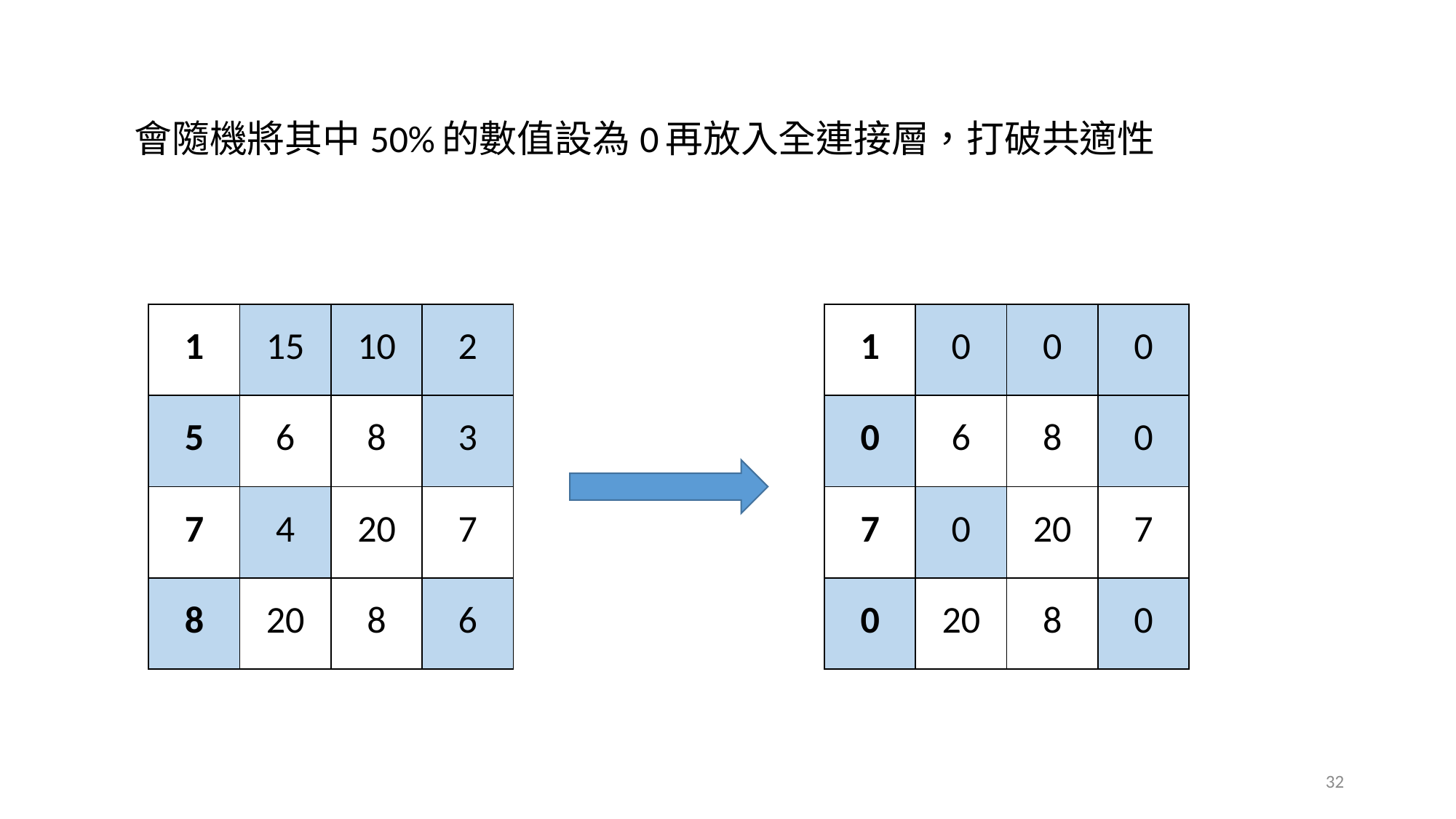

會隨機將其中50%的數值設為0再放入全連接層，打破共適性
| 1 | 15 | 10 | 2 |
| --- | --- | --- | --- |
| 5 | 6 | 8 | 3 |
| 7 | 4 | 20 | 7 |
| 8 | 20 | 8 | 6 |
| 1 | 0 | 0 | 0 |
| --- | --- | --- | --- |
| 0 | 6 | 8 | 0 |
| 7 | 0 | 20 | 7 |
| 0 | 20 | 8 | 0 |

32